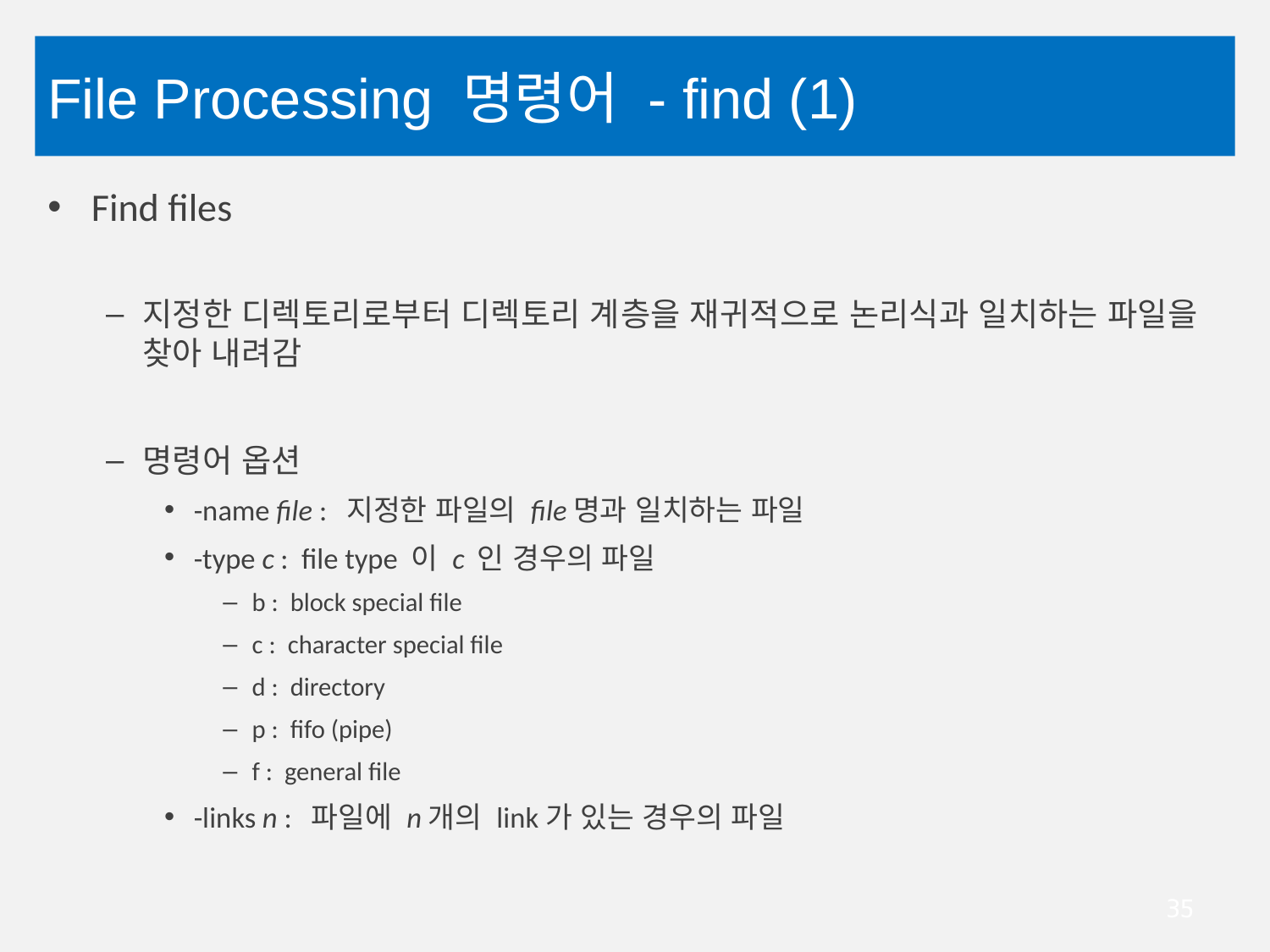

# File Processing 명령어 - find (1)
Find files

지정한 디렉토리로부터 디렉토리 계층을 재귀적으로 논리식과 일치하는 파일을 찾아 내려감

명령어 옵션
-name file :  지정한 파일의 file명과 일치하는 파일
-type c :  file type 이 c 인 경우의 파일
b :  block special file
c :  character special file
d :  directory
p :  fifo (pipe)
f :  general file
-links n :  파일에 n개의 link가 있는 경우의 파일
35